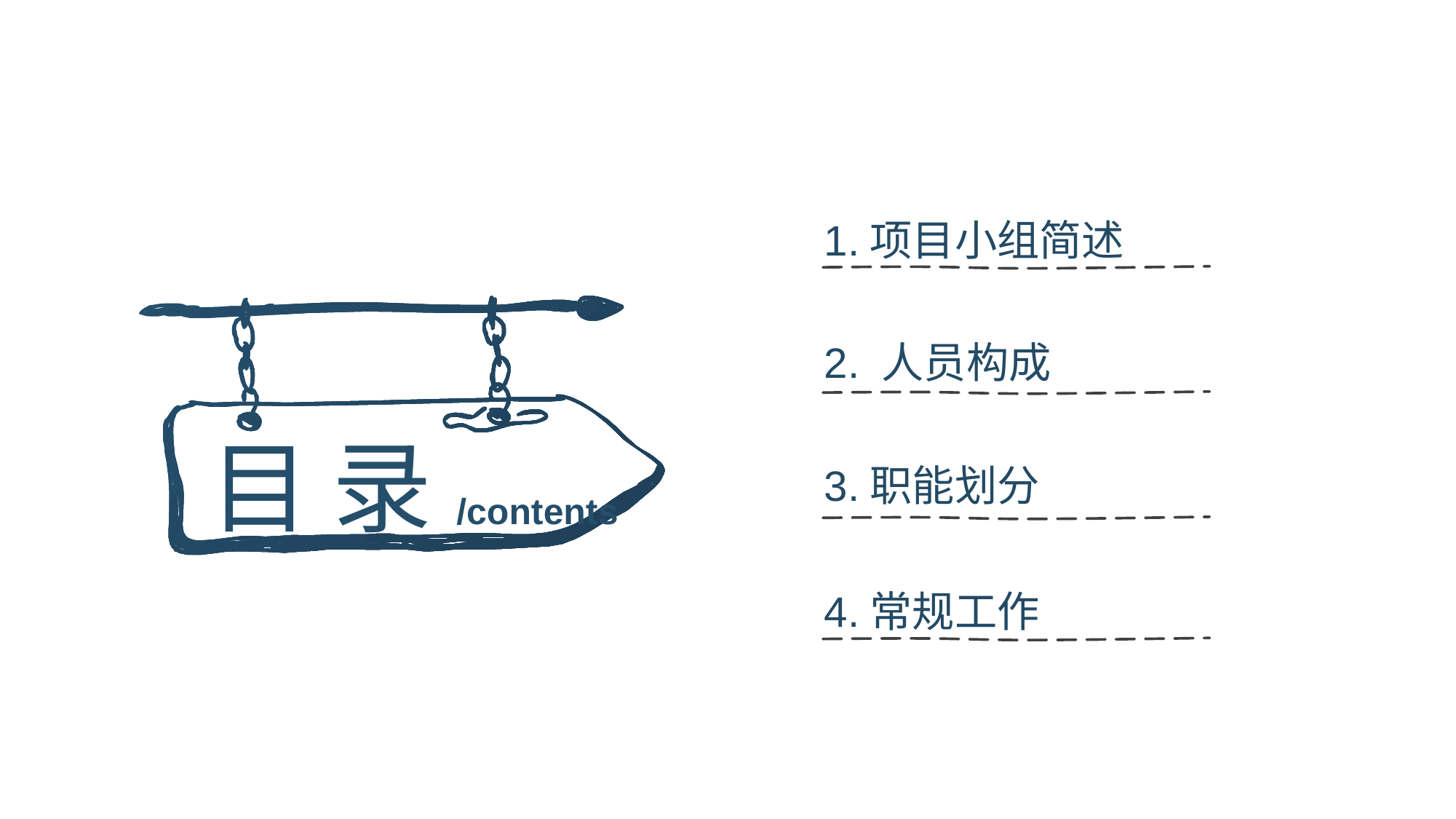

1.项目小组简述

2. 人员构成

目 录/contents
3.职能划分

4.常规工作